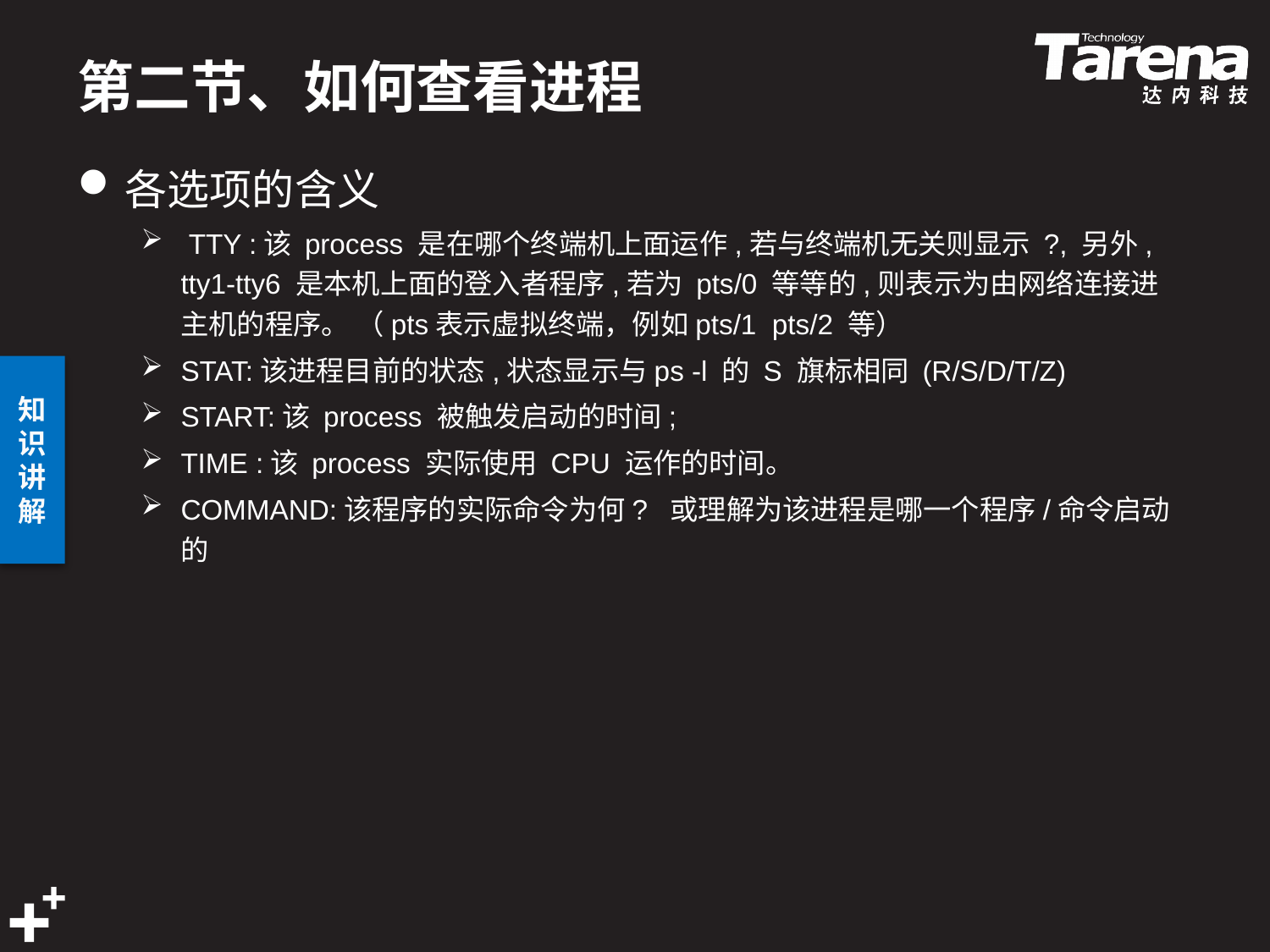

# 第二节、如何查看进程
各选项的含义
 TTY :该 process 是在哪个终端机上面运作,若与终端机无关则显示 ?, 另外, tty1-tty6 是本机上面的登入者程序,若为 pts/0 等等的,则表示为由网络连接进主机的程序。 （pts表示虚拟终端，例如pts/1  pts/2 等）
STAT:该进程目前的状态,状态显示与ps -l 的 S 旗标相同 (R/S/D/T/Z)
START:该 process 被触发启动的时间;
TIME :该 process 实际使用 CPU 运作的时间。
COMMAND:该程序的实际命令为何?  或理解为该进程是哪一个程序/命令启动的
